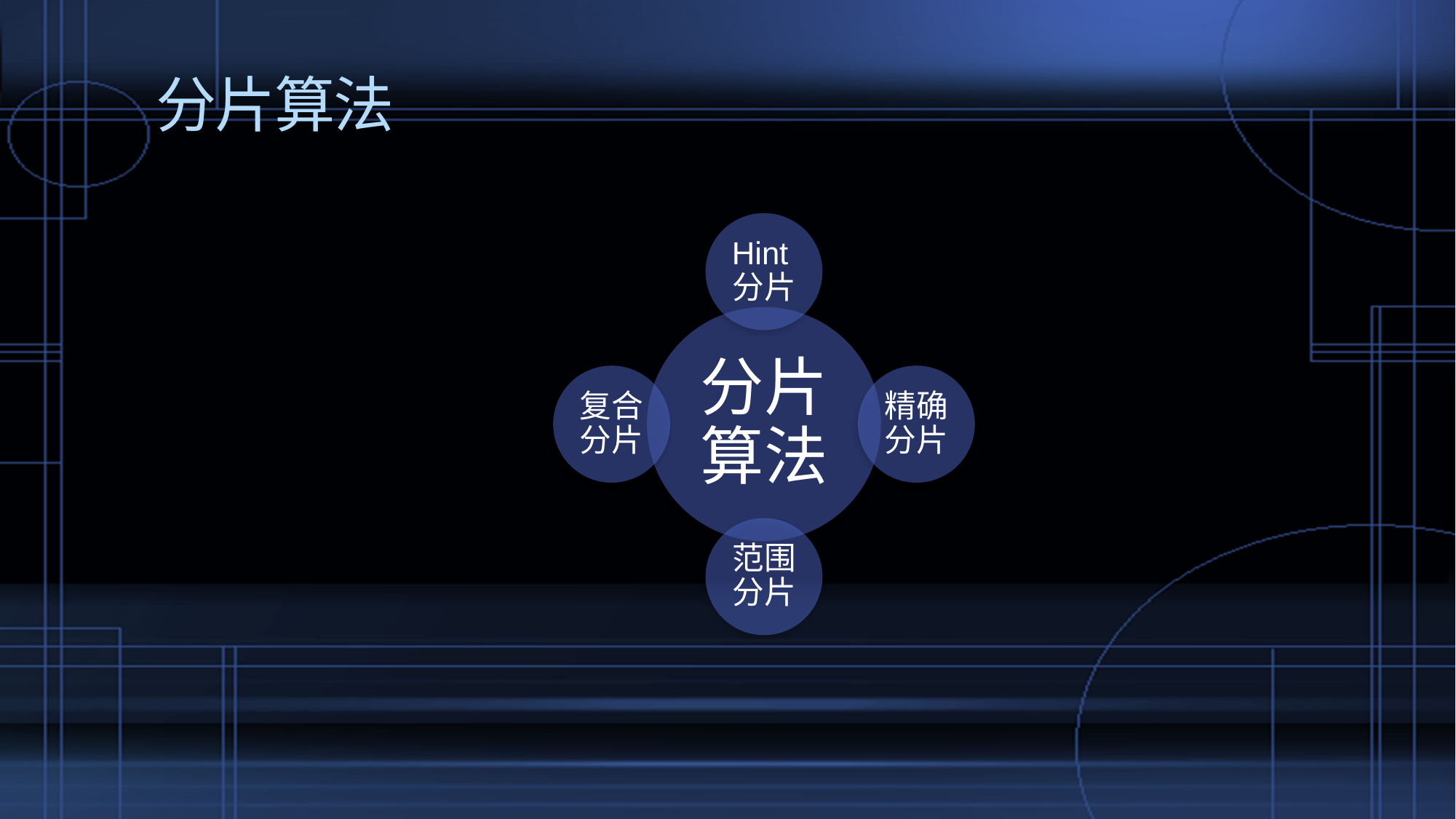

# 分片算法
分片算法
Hint分片
精确分片
范围分片
复合分片